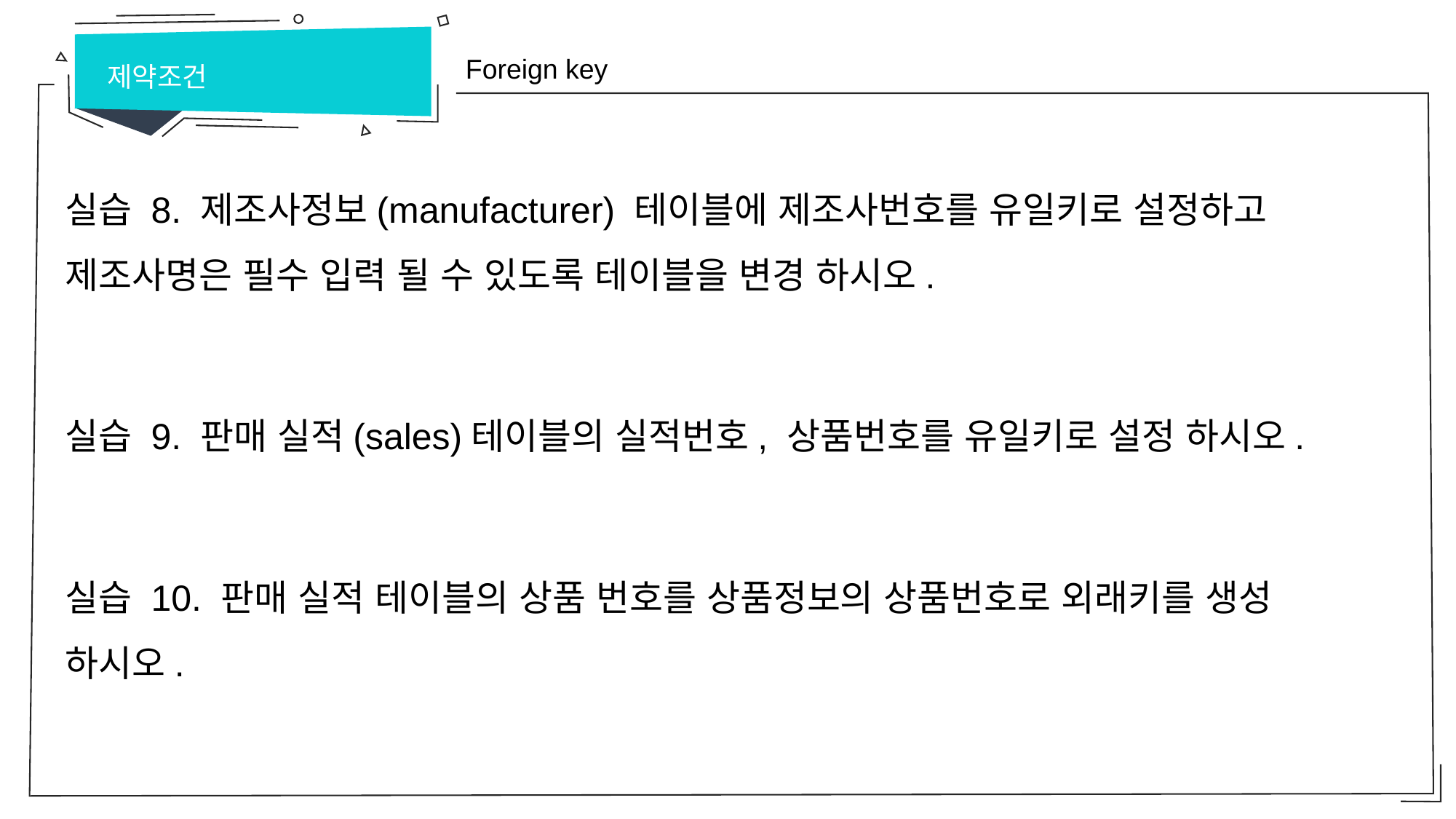

제약조건
Foreign key
실습 8. 제조사정보(manufacturer) 테이블에 제조사번호를 유일키로 설정하고 제조사명은 필수 입력 될 수 있도록 테이블을 변경 하시오.

실습 9. 판매 실적(sales)테이블의 실적번호, 상품번호를 유일키로 설정 하시오.

실습 10. 판매 실적 테이블의 상품 번호를 상품정보의 상품번호로 외래키를 생성 하시오.